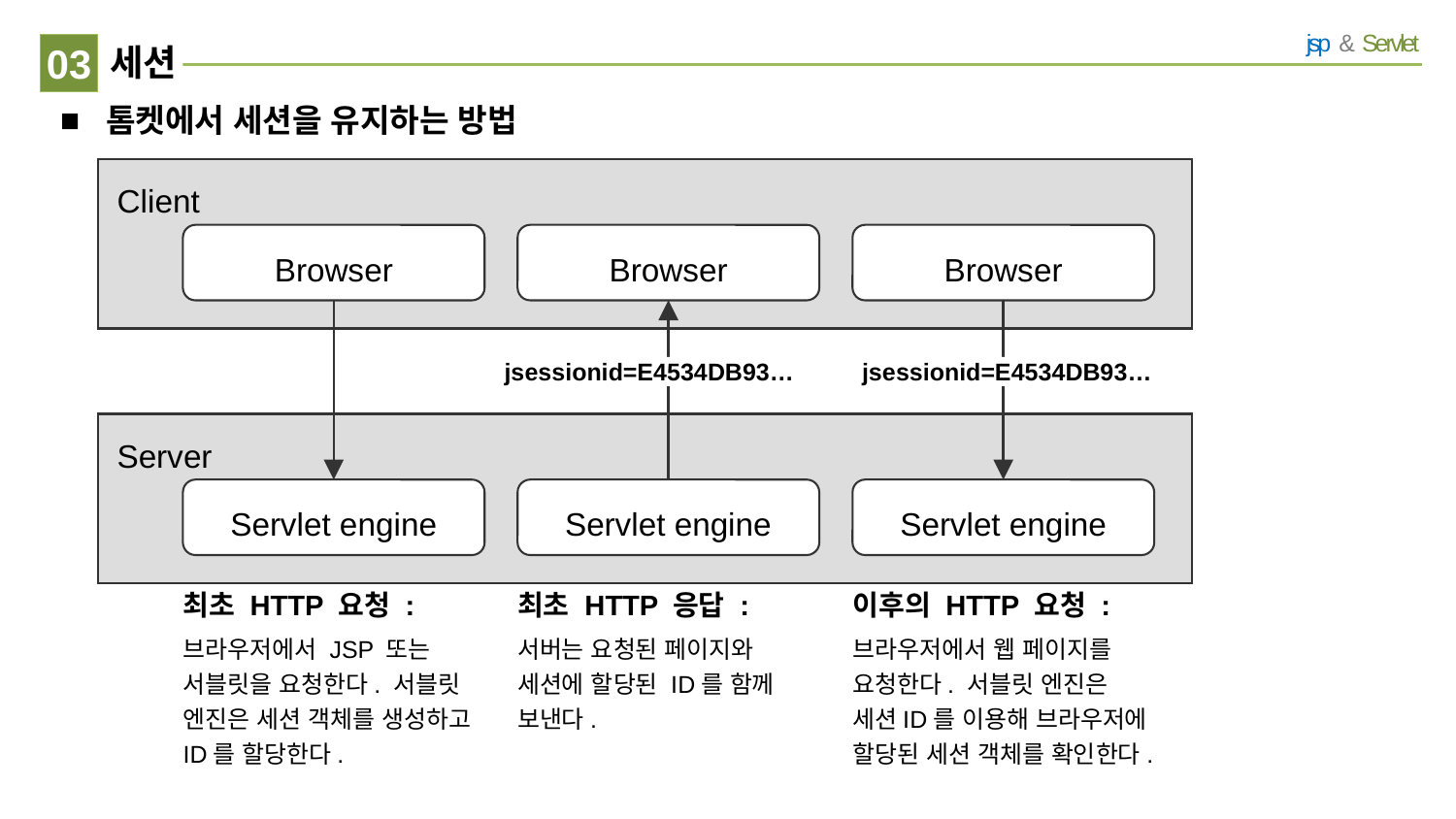

03
# 세션
 톰켓에서 세션을 유지하는 방법

Client
Browser
Browser
Browser
jsessionid=E4534DB93…
jsessionid=E4534DB93…

Server
Servlet engine
Servlet engine
Servlet engine
최초 HTTP 요청 :
브라우저에서 JSP 또는
서블릿을 요청한다. 서블릿 엔진은 세션 객체를 생성하고 ID를 할당한다.
최초 HTTP 응답 :
서버는 요청된 페이지와
세션에 할당된 ID를 함께
보낸다.
이후의 HTTP 요청 :
브라우저에서 웹 페이지를
요청한다. 서블릿 엔진은
세션ID를 이용해 브라우저에 할당된 세션 객체를 확인한다.